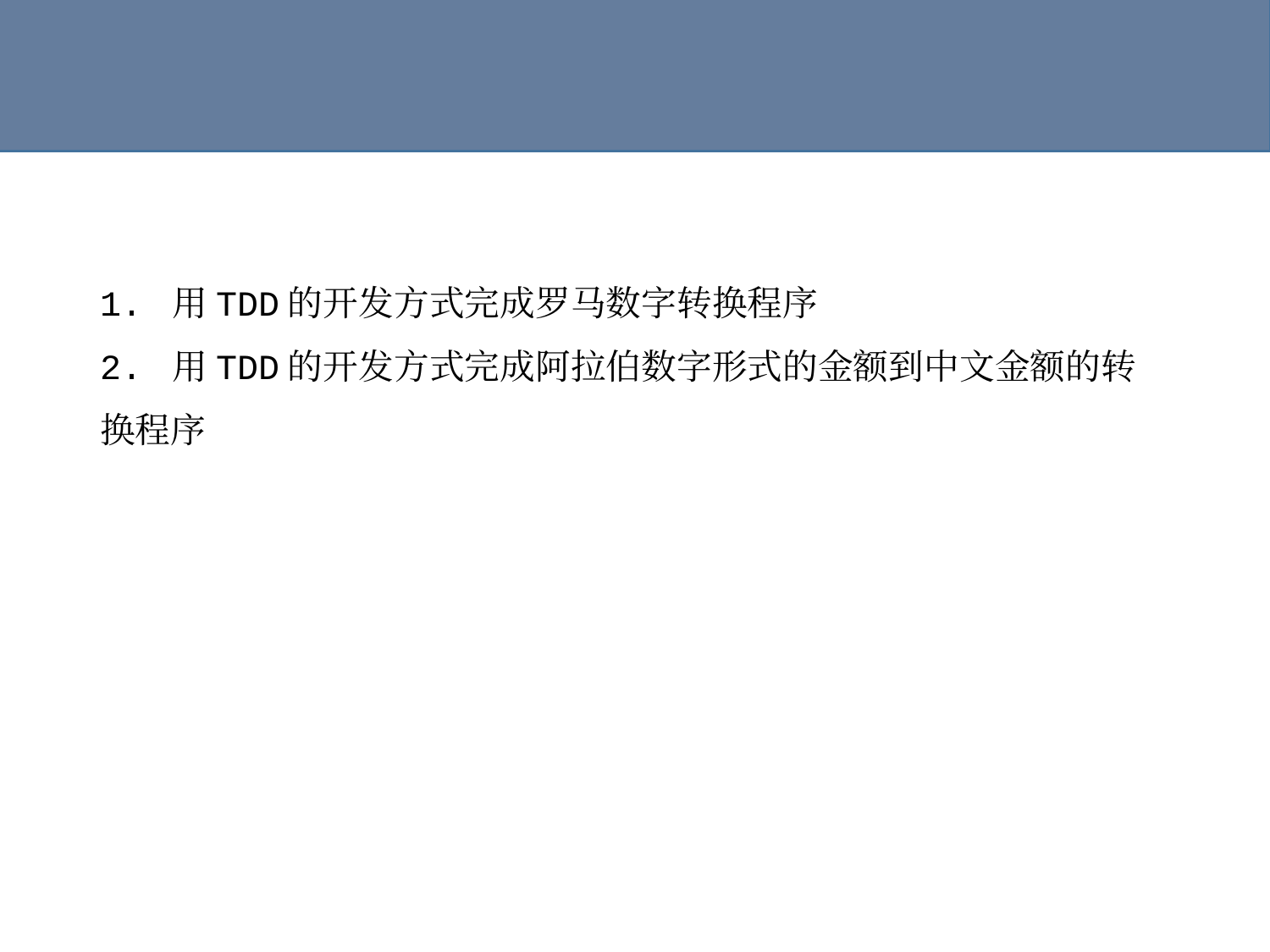

#
1. 用TDD的开发方式完成罗马数字转换程序
2. 用TDD的开发方式完成阿拉伯数字形式的金额到中文金额的转换程序